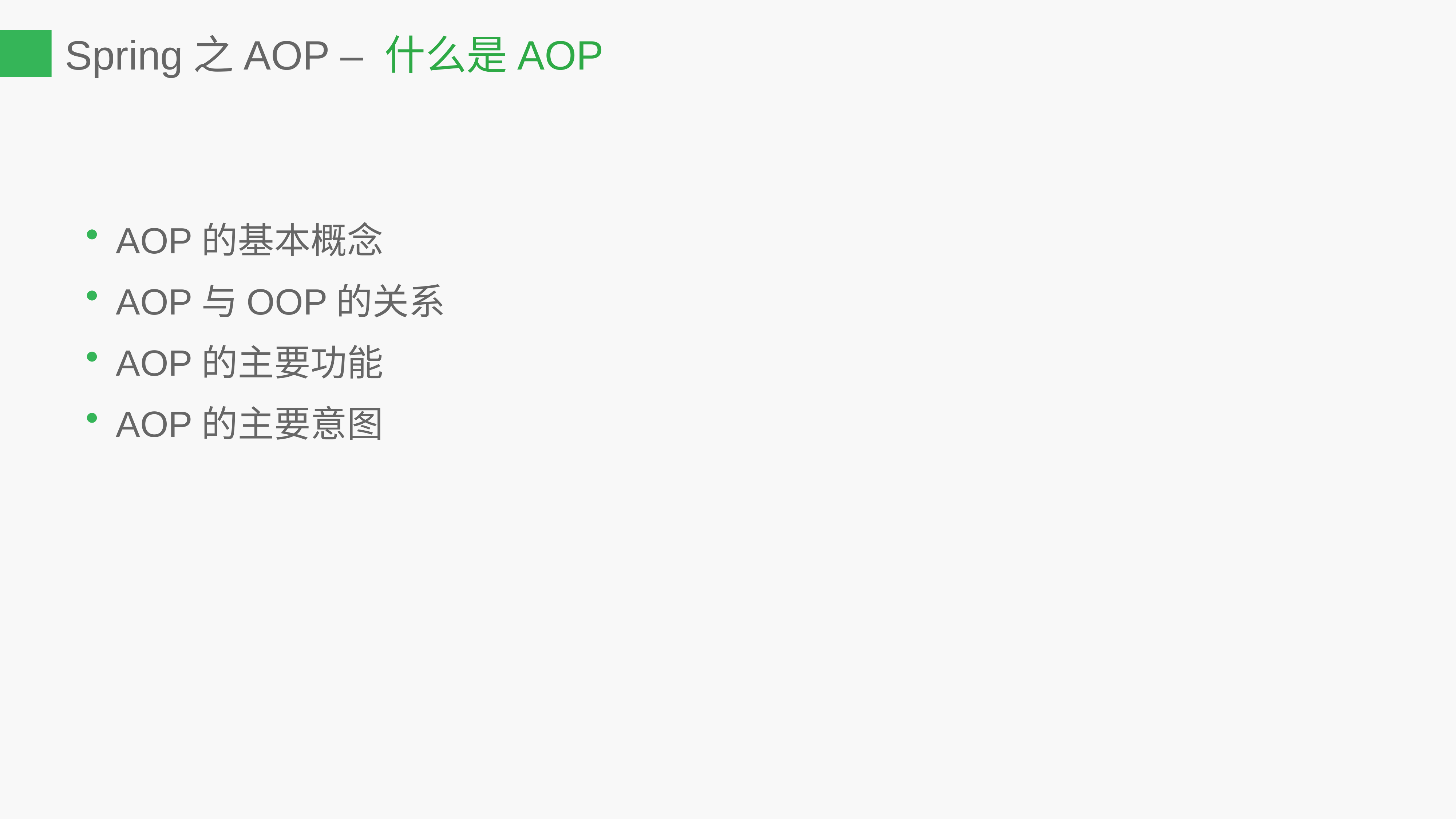

Spring之AOP – 什么是AOP

AOP的基本概念
AOP与OOP的关系
AOP的主要功能
AOP的主要意图